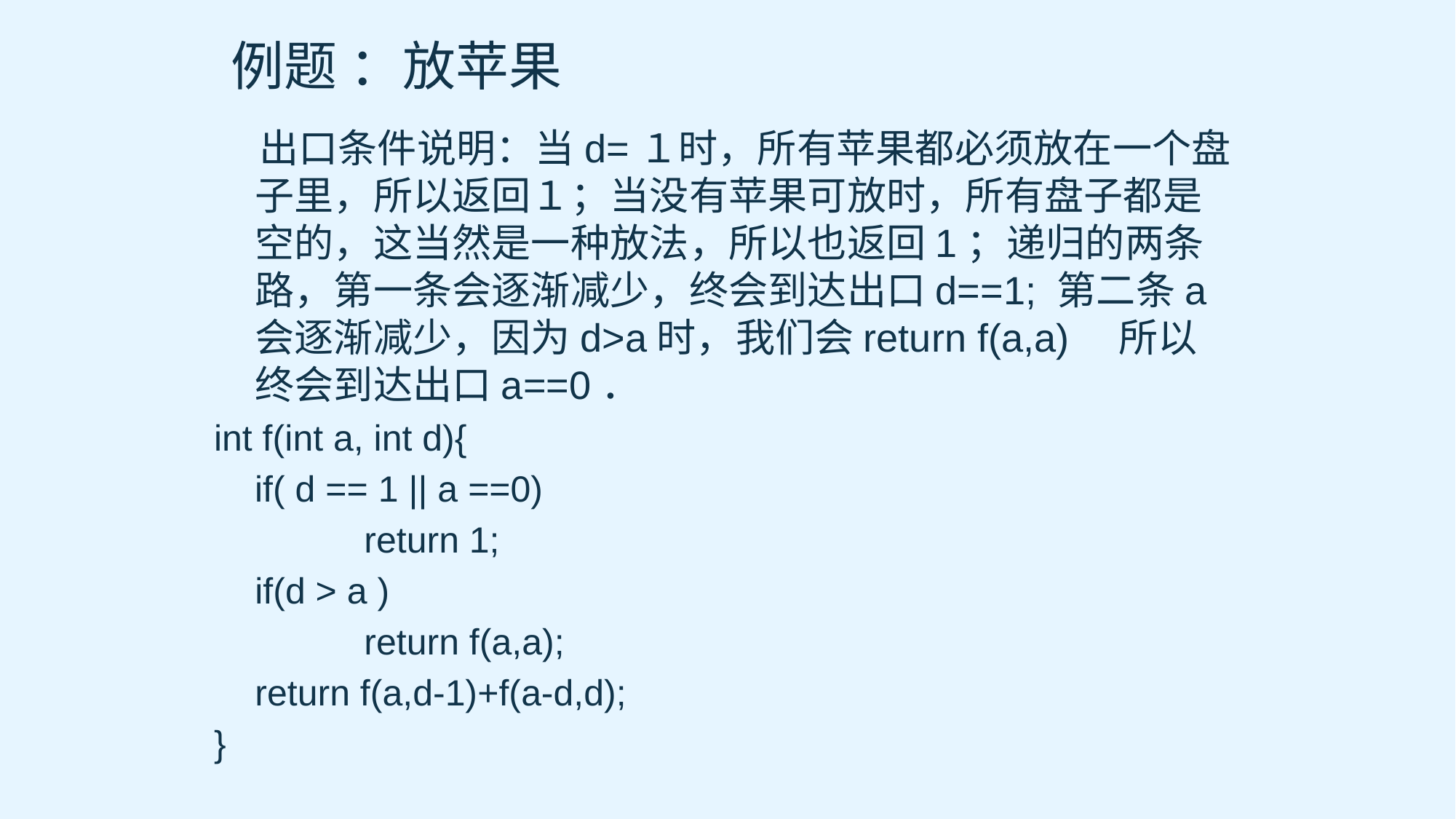

例题 ：放苹果

    出口条件说明：当d=１时，所有苹果都必须放在一个盘子里，所以返回１；当没有苹果可放时，所有盘子都是空的，这当然是一种放法，所以也返回1；递归的两条路，第一条会逐渐减少，终会到达出口d==1; 第二条a会逐渐减少，因为d>a时，我们会return f(a,a)　所以终会到达出口a==0．
int f(int a, int d){
    if( d == 1 || a ==0)
		return 1;
	if(d > a )
		return f(a,a);
	return f(a,d-1)+f(a-d,d);
}